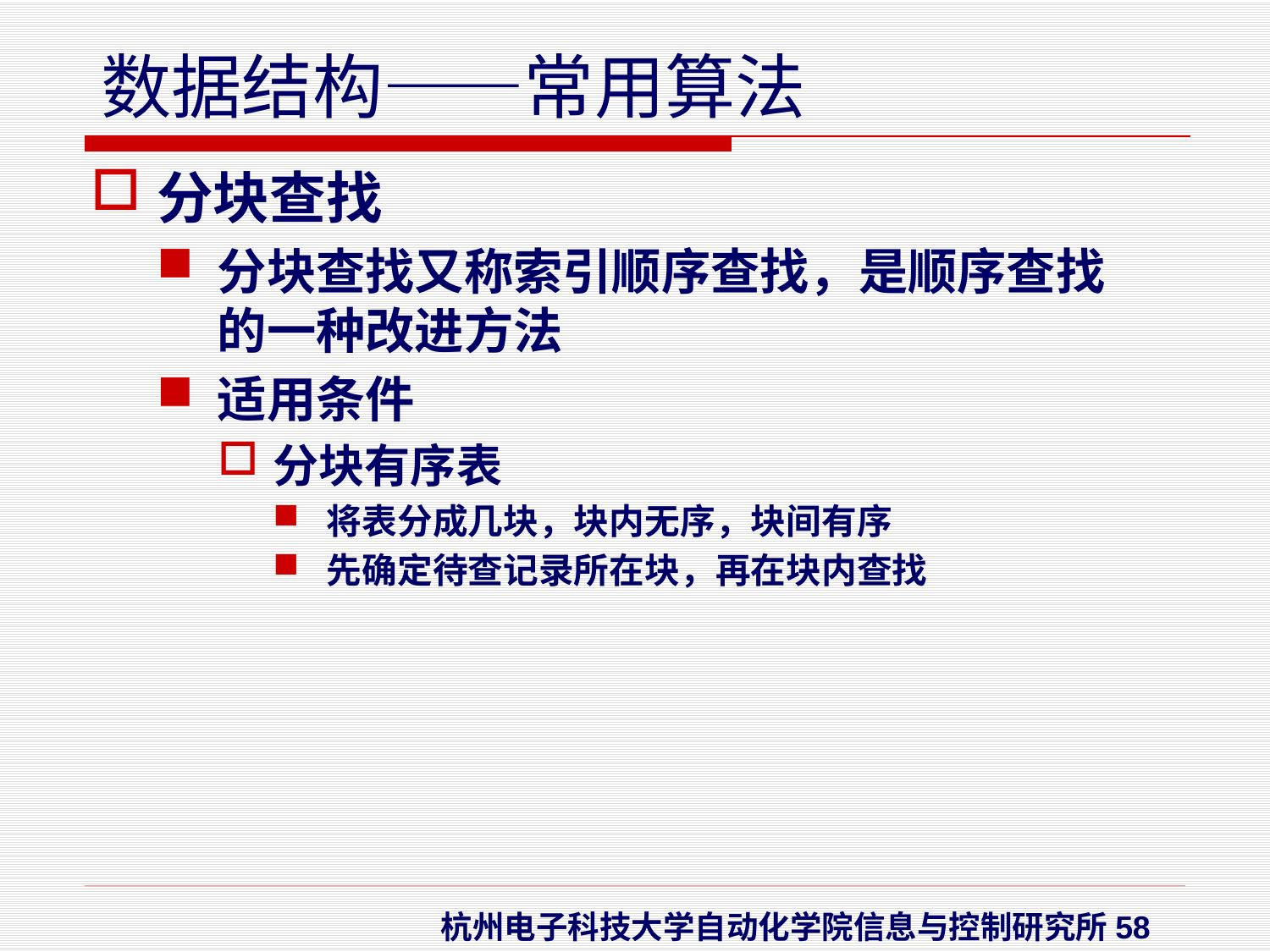

分块查找
分块查找又称索引顺序查找，是顺序查找的一种改进方法
适用条件
分块有序表
将表分成几块，块内无序，块间有序
先确定待查记录所在块，再在块内查找